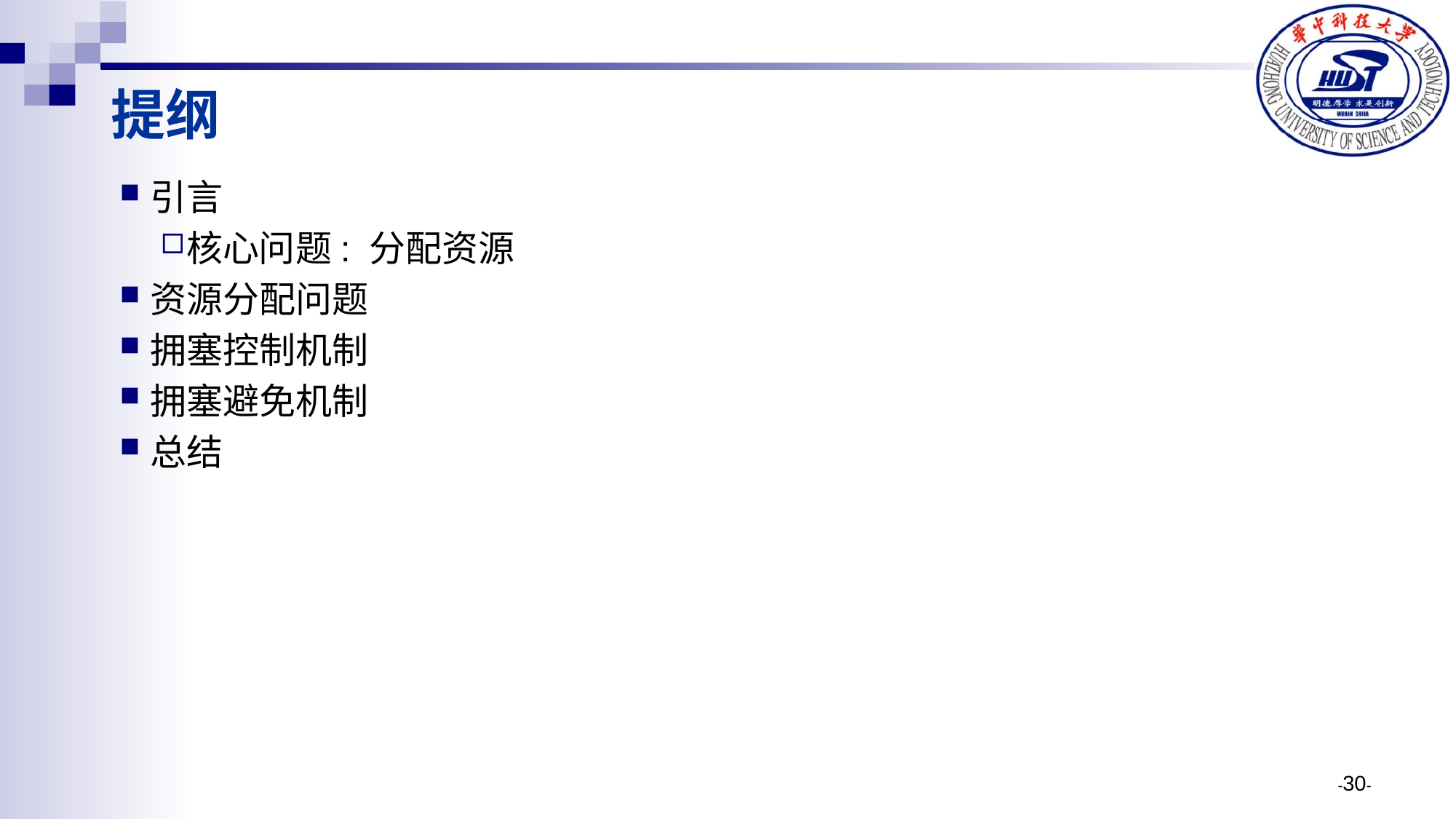

# 提纲
引言
核心问题: 分配资源
资源分配问题
拥塞控制机制
拥塞避免机制
总结
-30-